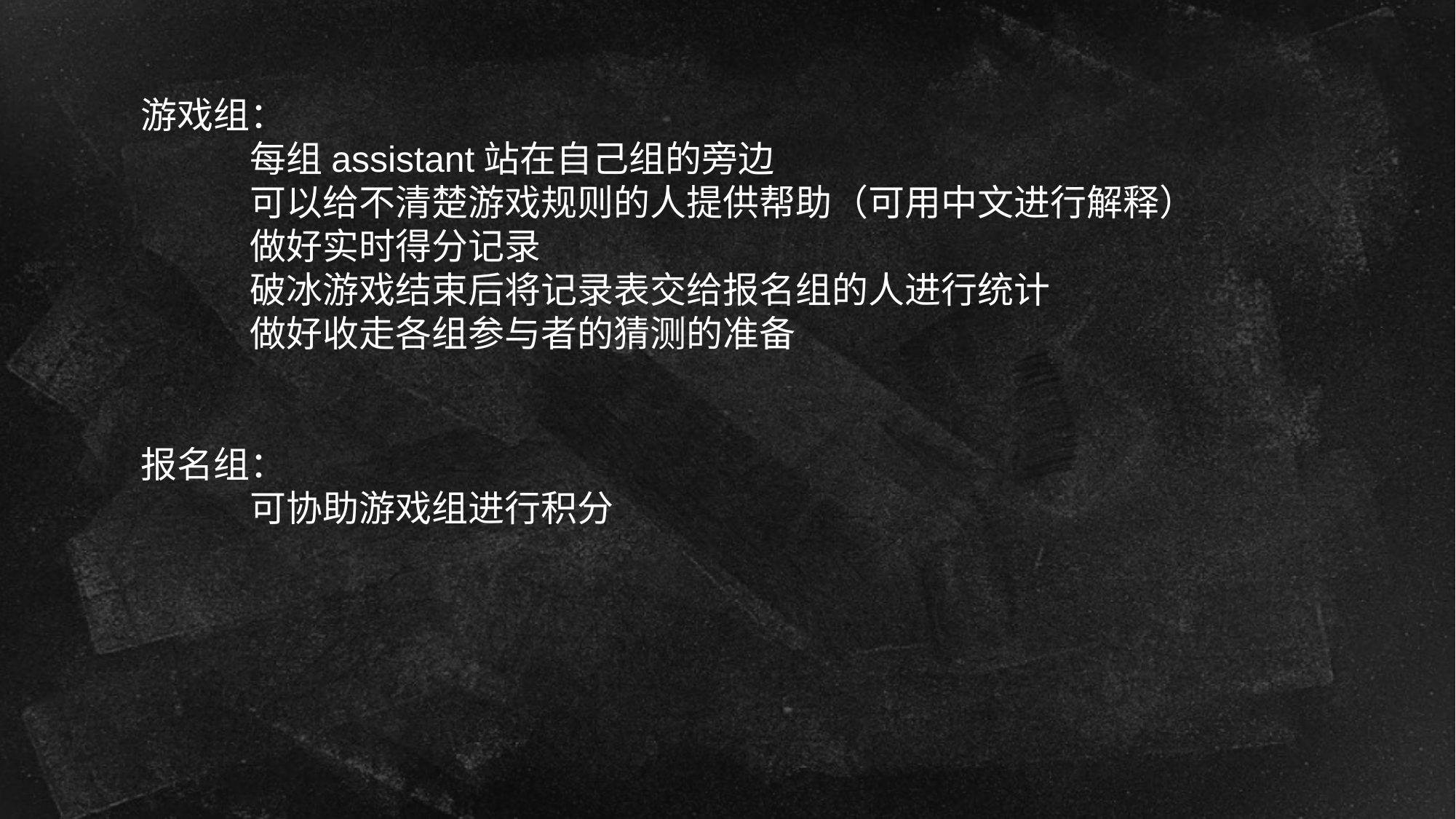

游戏组：
	每组assistant站在自己组的旁边
	可以给不清楚游戏规则的人提供帮助（可用中文进行解释）
	做好实时得分记录
	破冰游戏结束后将记录表交给报名组的人进行统计
	做好收走各组参与者的猜测的准备

报名组：
	可协助游戏组进行积分